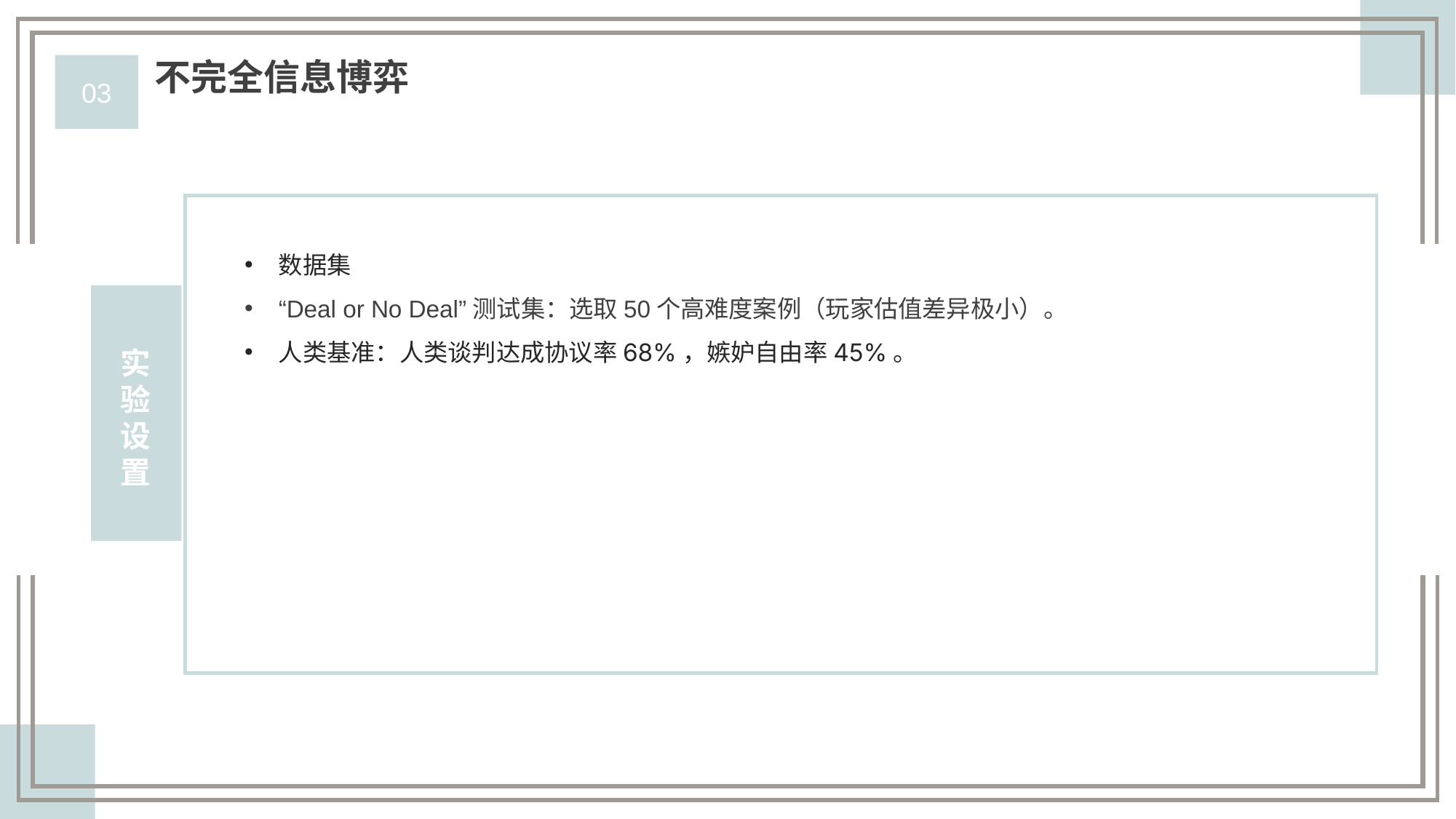

不完全信息博弈
03

数据集
“Deal or No Deal”测试集：选取50个高难度案例（玩家估值差异极小）。
人类基准：人类谈判达成协议率68%，嫉妒自由率45%。

实验设置